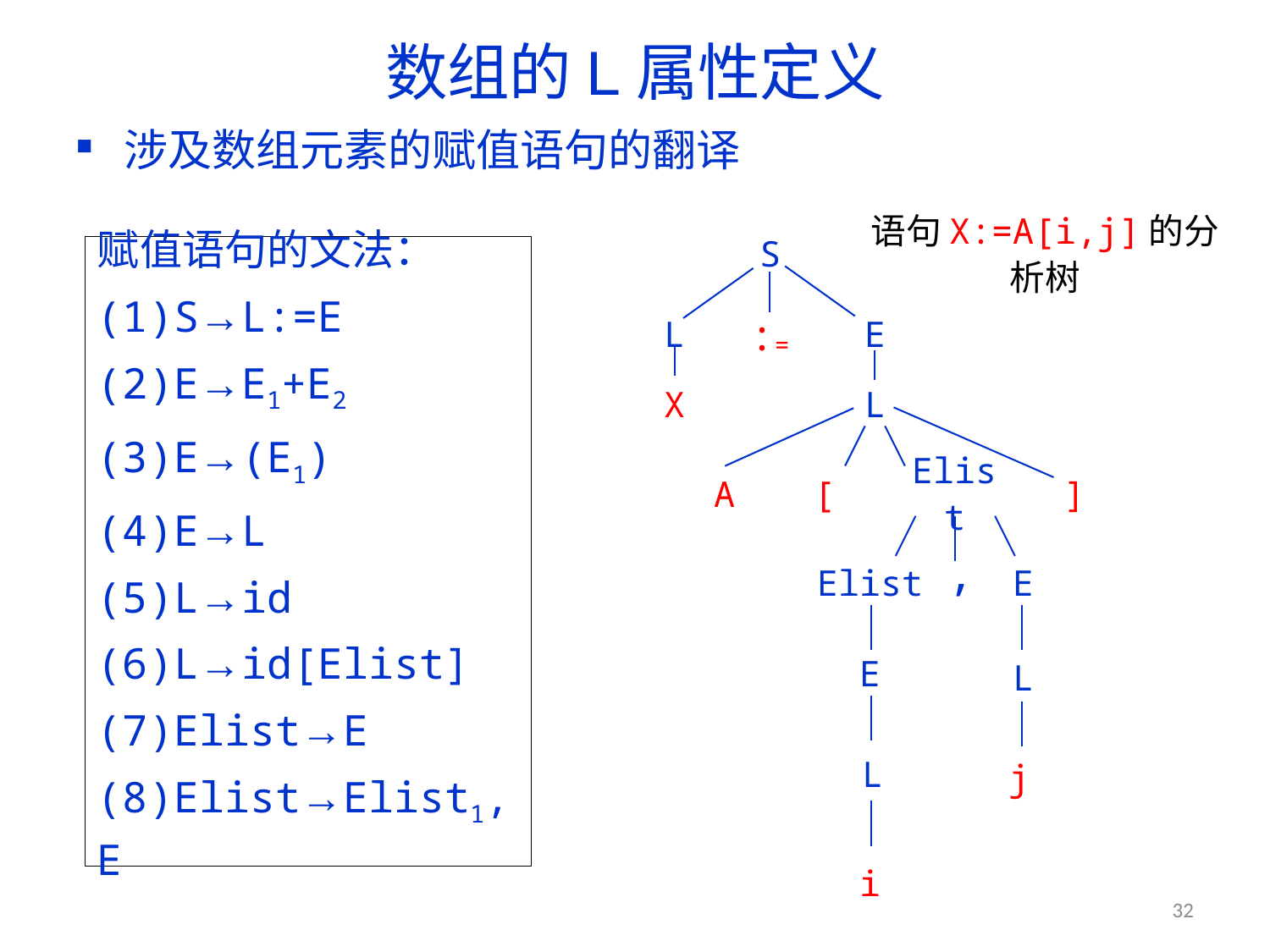

# 数组的L属性定义
涉及数组元素的赋值语句的翻译
语句X:=A[i,j]的分析树
S
L
:=
E
X
L
A
[
Elist
]
,
E
Elist
E
L
L
j
i
赋值语句的文法：
(1)S→L:=E
(2)E→E1+E2
(3)E→(E1)
(4)E→L
(5)L→id
(6)L→id[Elist]
(7)Elist→E
(8)Elist→Elist1,E
32